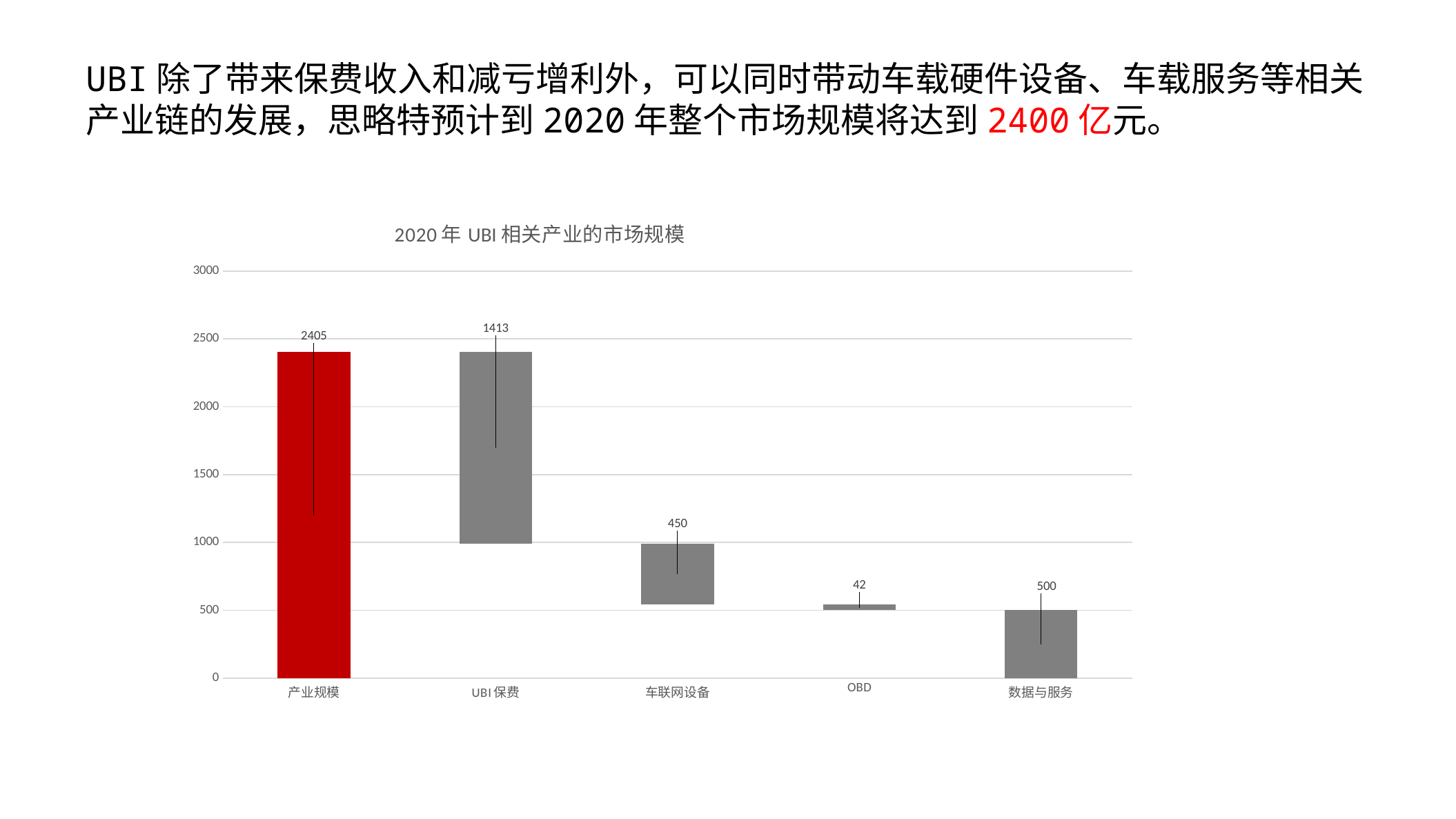

UBI除了带来保费收入和减亏增利外，可以同时带动车载硬件设备、车载服务等相关产业链的发展，思略特预计到2020年整个市场规模将达到2400亿元。

### Chart: 2020年UBI相关产业的市场规模

| Category |  |  |
|---|---|---|
| 产业规模 | 0.0 | 2405.0 |
| UBI保费 | 992.0 | 1413.0 |
| 车联网设备 | 542.0 | 450.0 |
| OBD | 500.0 | 42.0 |
| 数据与服务 | 0.0 | 500.0 |